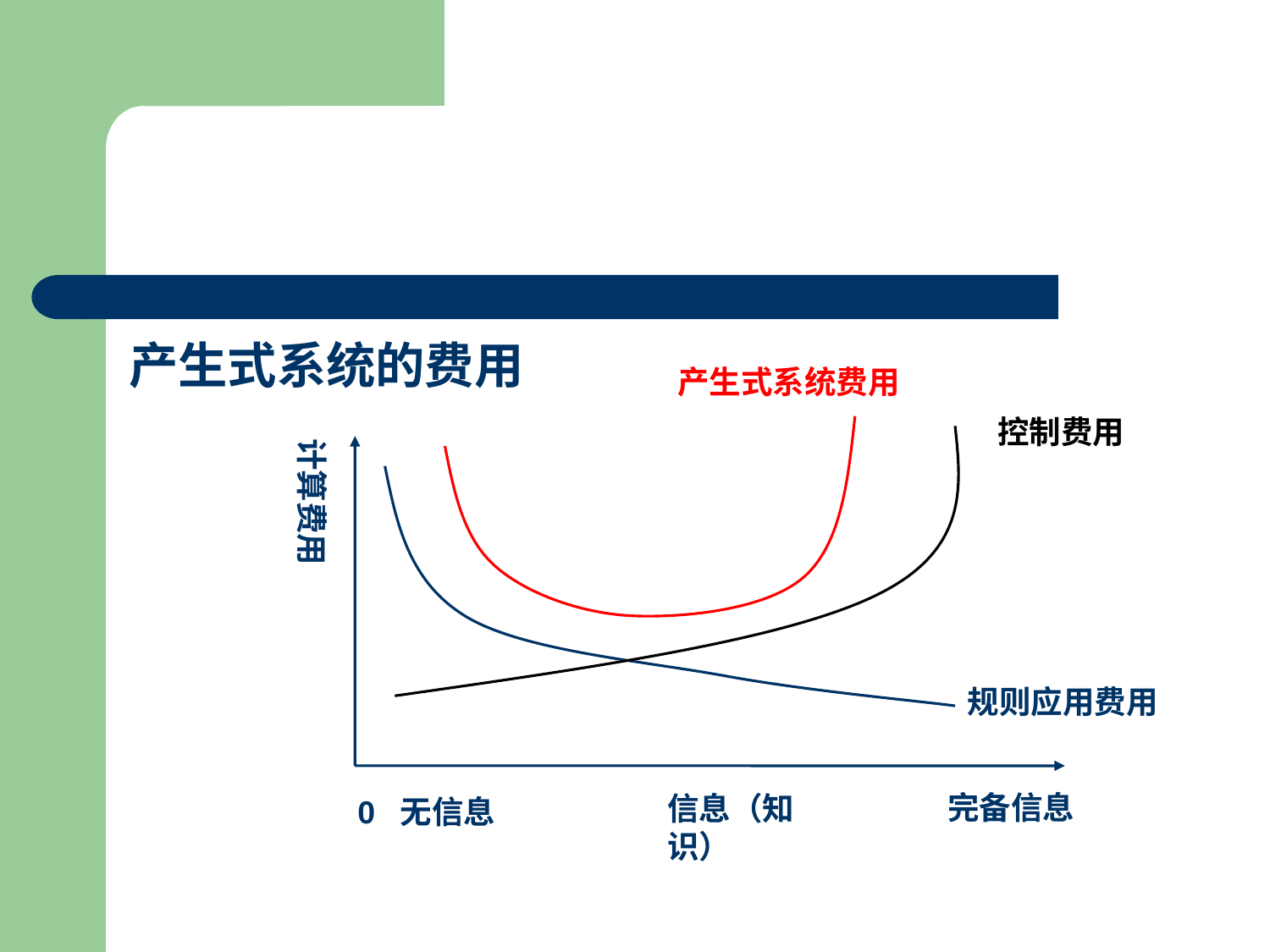

#
产生式系统的费用
产生式系统费用
控制费用

计算费用

完备信息
信息（知识）
0  无信息

规则应用费用
2